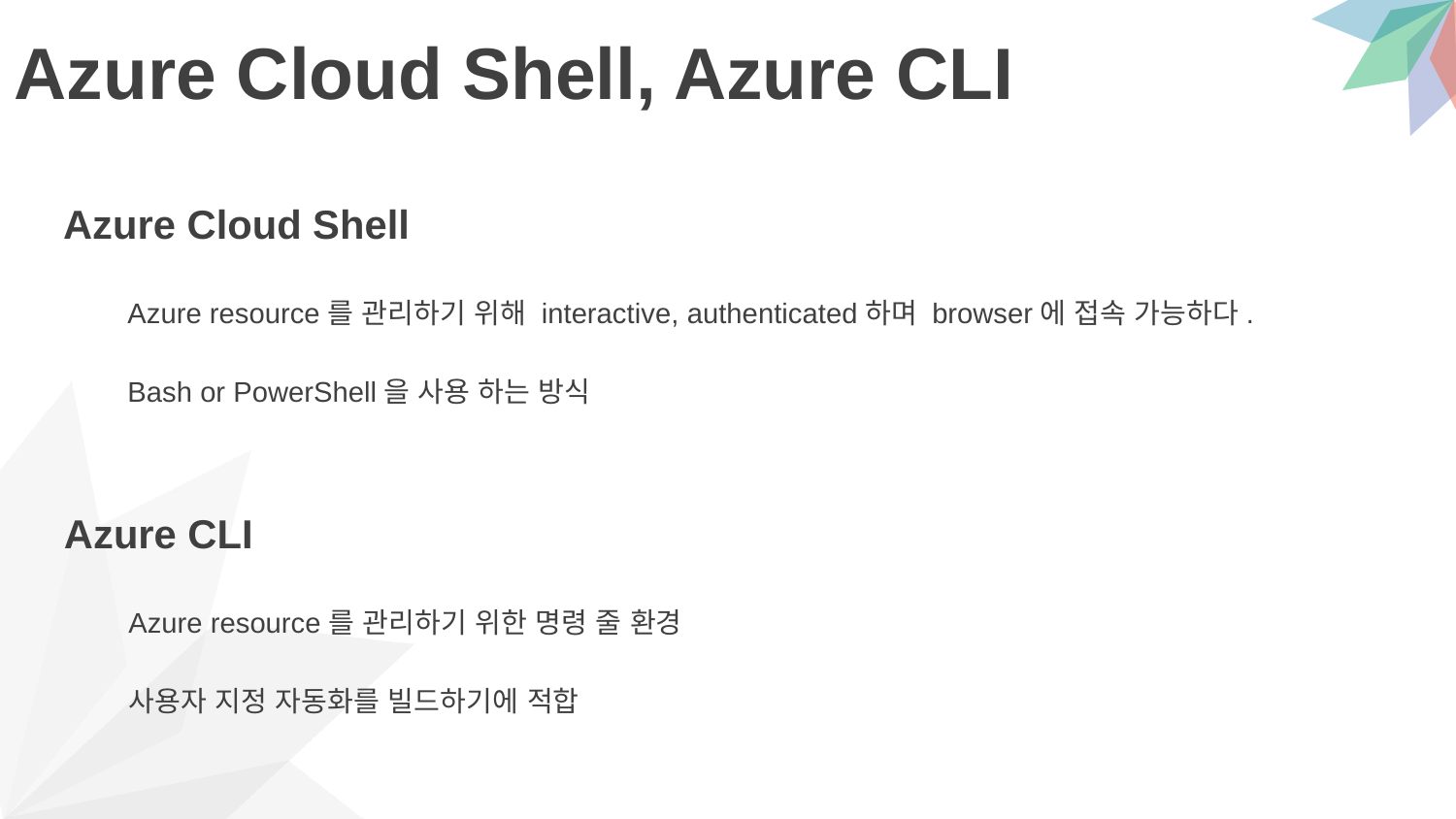

# Azure Cloud Shell, Azure CLI
Azure Cloud Shell
Azure resource를 관리하기 위해 interactive, authenticated하며 browser에 접속 가능하다.

Bash or PowerShell을 사용 하는 방식
Azure CLI
Azure resource를 관리하기 위한 명령 줄 환경

사용자 지정 자동화를 빌드하기에 적합